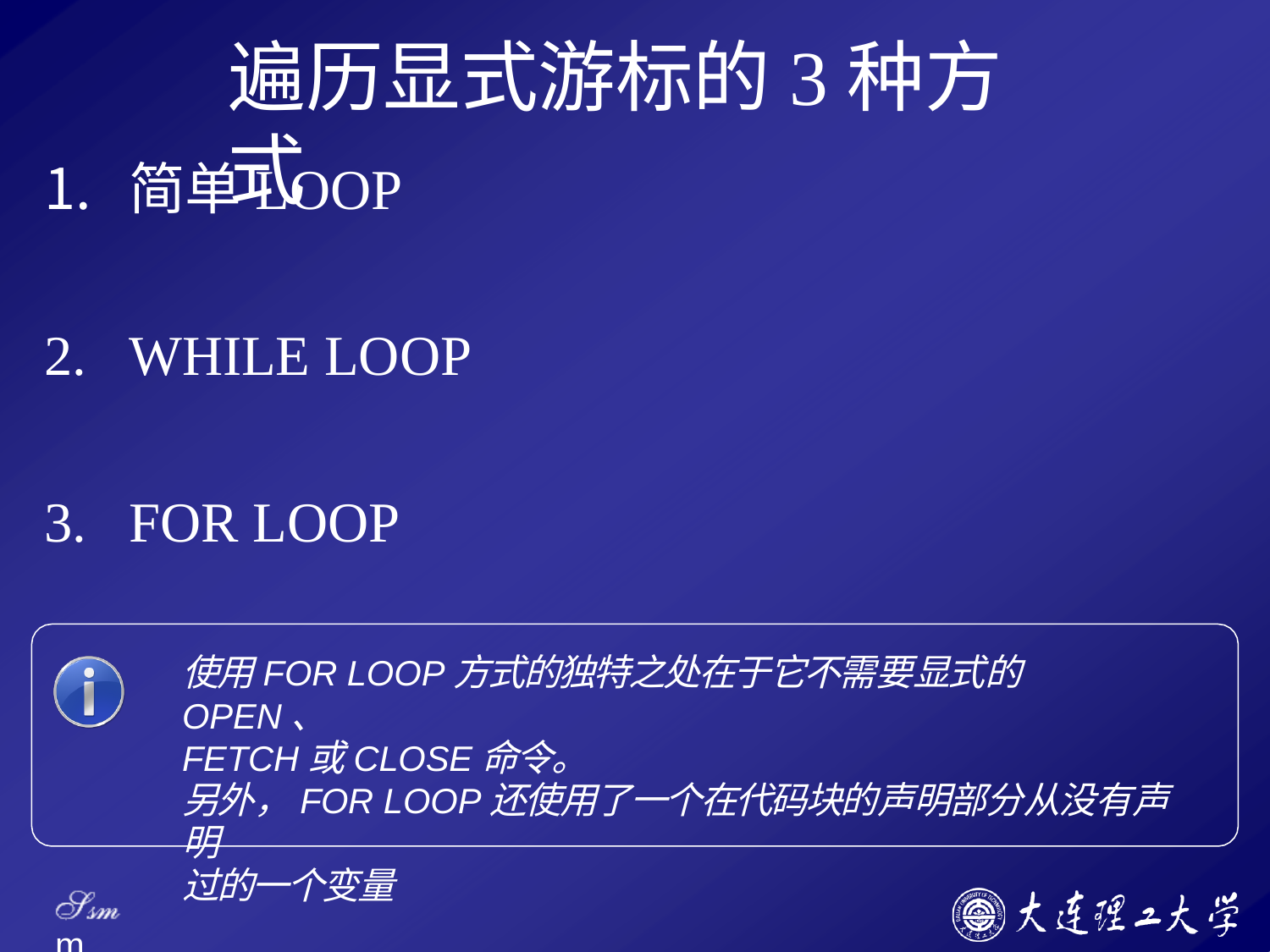

# 遍历显式游标的3种方式
简单LOOP

WHILE LOOP

FOR LOOP

使用FOR LOOP方式的独特之处在于它不需要显式的OPEN、
FETCH或CLOSE命令。
另外，FOR LOOP还使用了一个在代码块的声明部分从没有声明
过的一个变量

Ssm